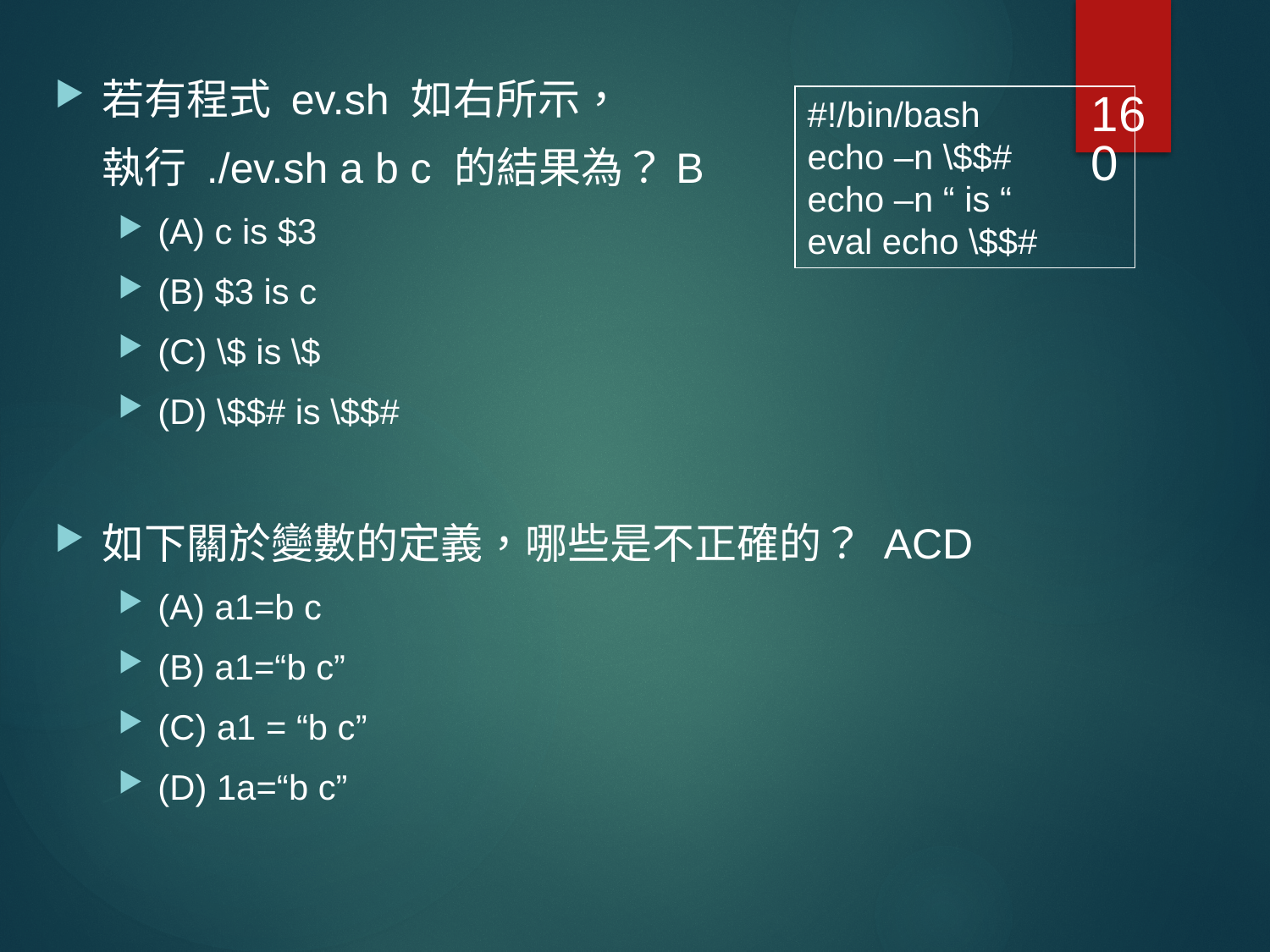

160
若有程式 ev.sh 如右所示，
	執行 ./ev.sh a b c 的結果為？B
(A) c is $3
(B) $3 is c
(C) \$ is \$
(D) \$$# is \$$#

如下關於變數的定義，哪些是不正確的？ ACD
(A) a1=b c
(B) a1=“b c”
(C) a1 = “b c”
(D) 1a=“b c”
#!/bin/bash
echo –n \$$#
echo –n “ is “
eval echo \$$#